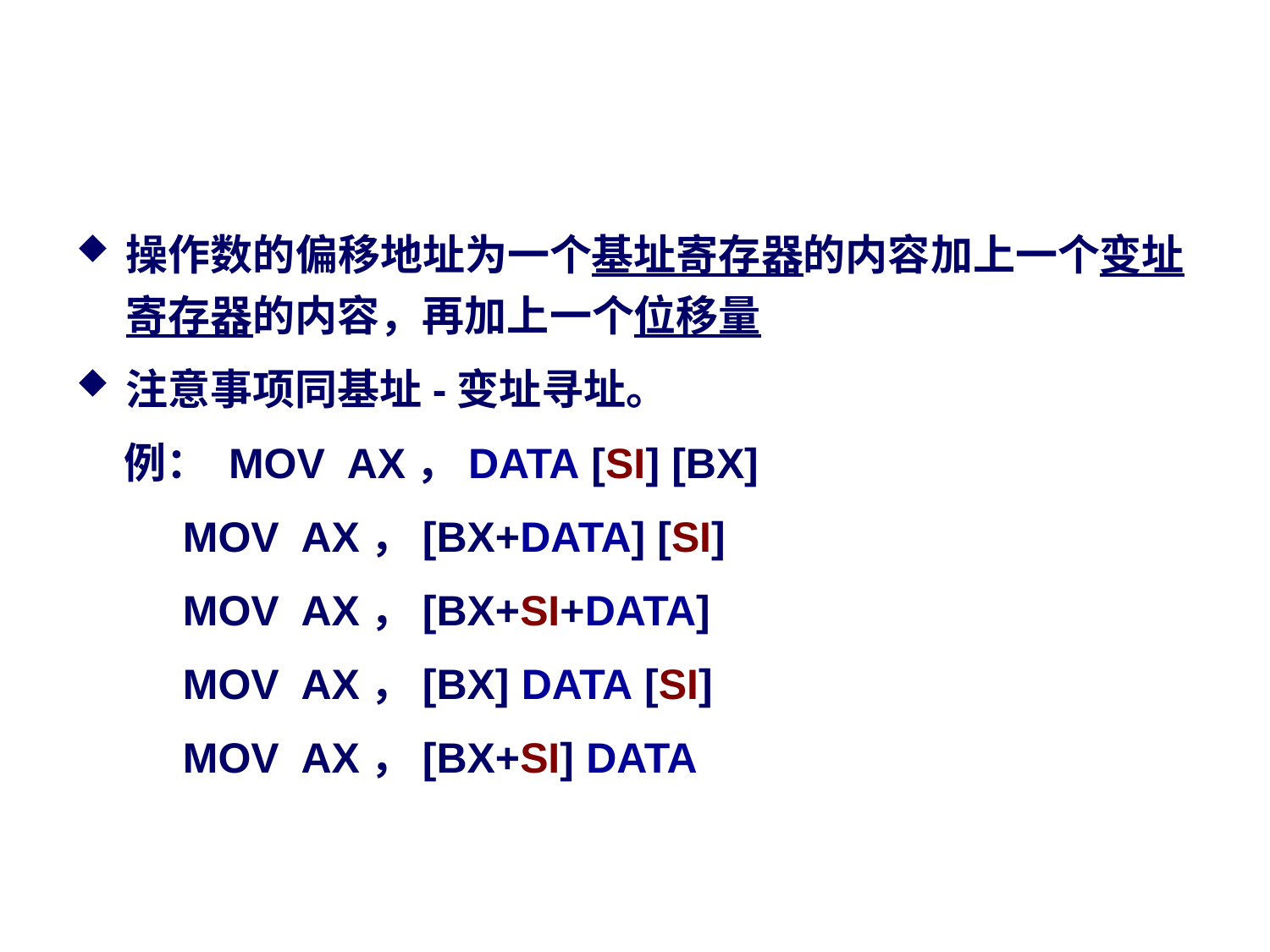

# 七、基址、变址、相对寻址
操作数的偏移地址为一个基址寄存器的内容加上一个变址寄存器的内容，再加上一个位移量
注意事项同基址-变址寻址。
    例： MOV  AX，DATA [SI] [BX]
         MOV  AX，[BX+DATA] [SI]
         MOV  AX，[BX+SI+DATA]
         MOV  AX，[BX] DATA [SI]
         MOV  AX，[BX+SI] DATA